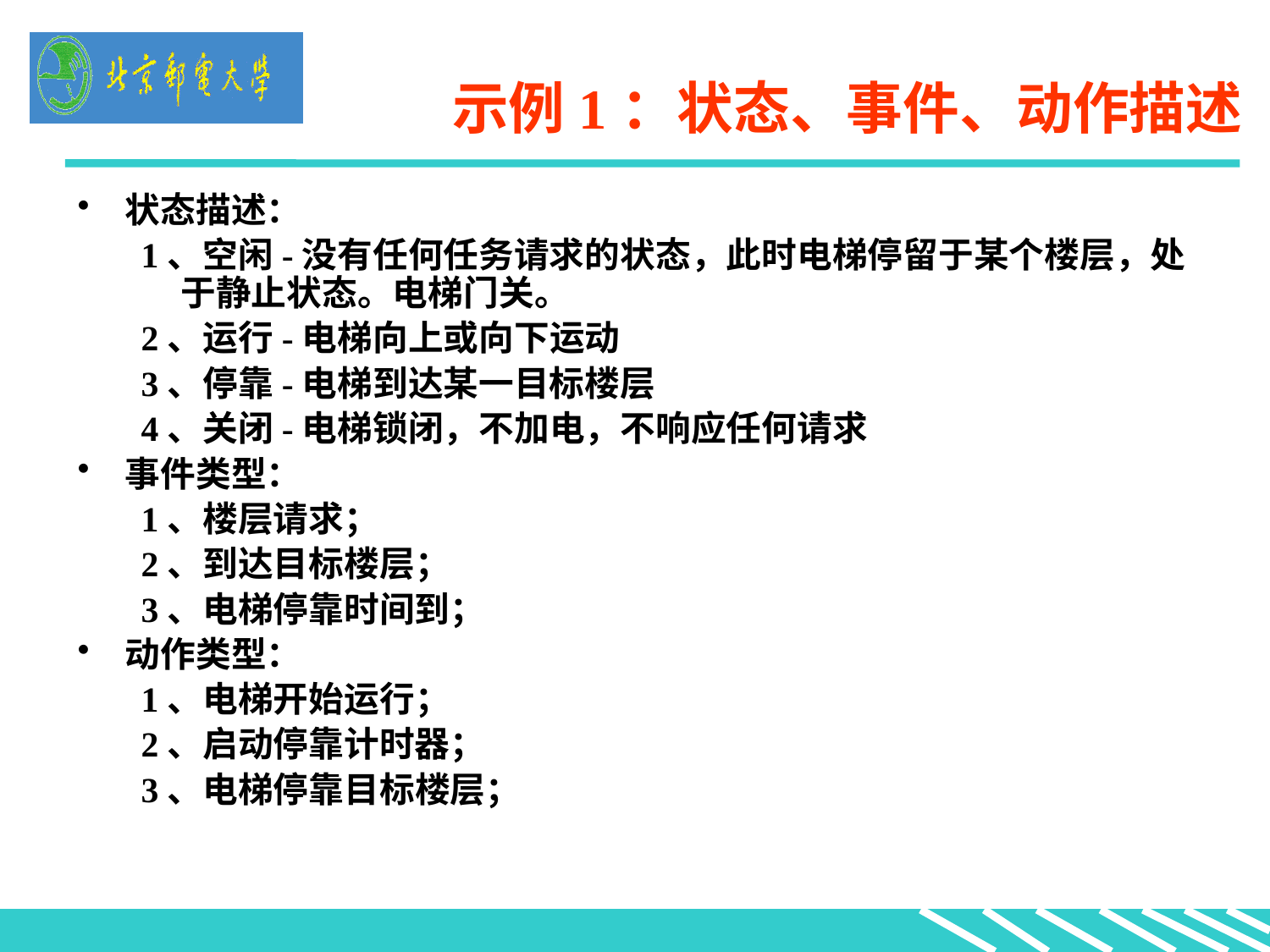

# 示例1：状态、事件、动作描述
状态描述：
1、空闲-没有任何任务请求的状态，此时电梯停留于某个楼层，处于静止状态。电梯门关。
2、运行-电梯向上或向下运动
3、停靠-电梯到达某一目标楼层
4、关闭-电梯锁闭，不加电，不响应任何请求
事件类型：
1、楼层请求；
2、到达目标楼层；
3、电梯停靠时间到；
动作类型：
1、电梯开始运行；
2、启动停靠计时器；
3、电梯停靠目标楼层；